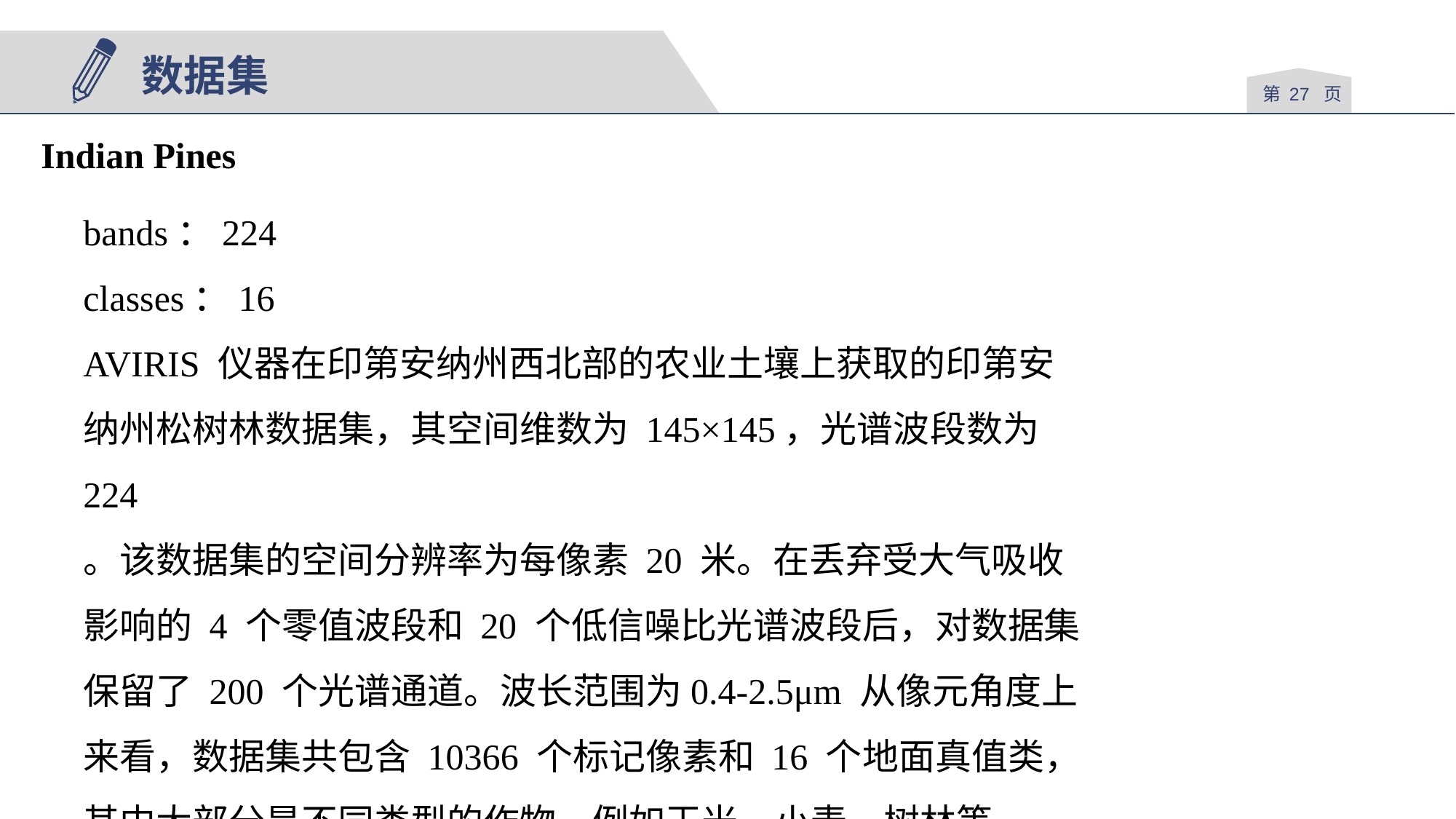

数据集

第 27  页
Indian Pines
bands：224
classes：16
AVIRIS 仪器在印第安纳州西北部的农业土壤上获取的印第安纳州松树林数据集，其空间维数为 145×145，光谱波段数为 224
。该数据集的空间分辨率为每像素 20 米。在丢弃受大气吸收影响的 4 个零值波段和 20 个低信噪比光谱波段后，对数据集保留了 200 个光谱通道。波长范围为0.4-2.5μm 从像元角度上来看，数据集共包含 10366 个标记像素和 16 个地面真值类，其中大部分是不同类型的作物，例如玉米，小麦，树林等。